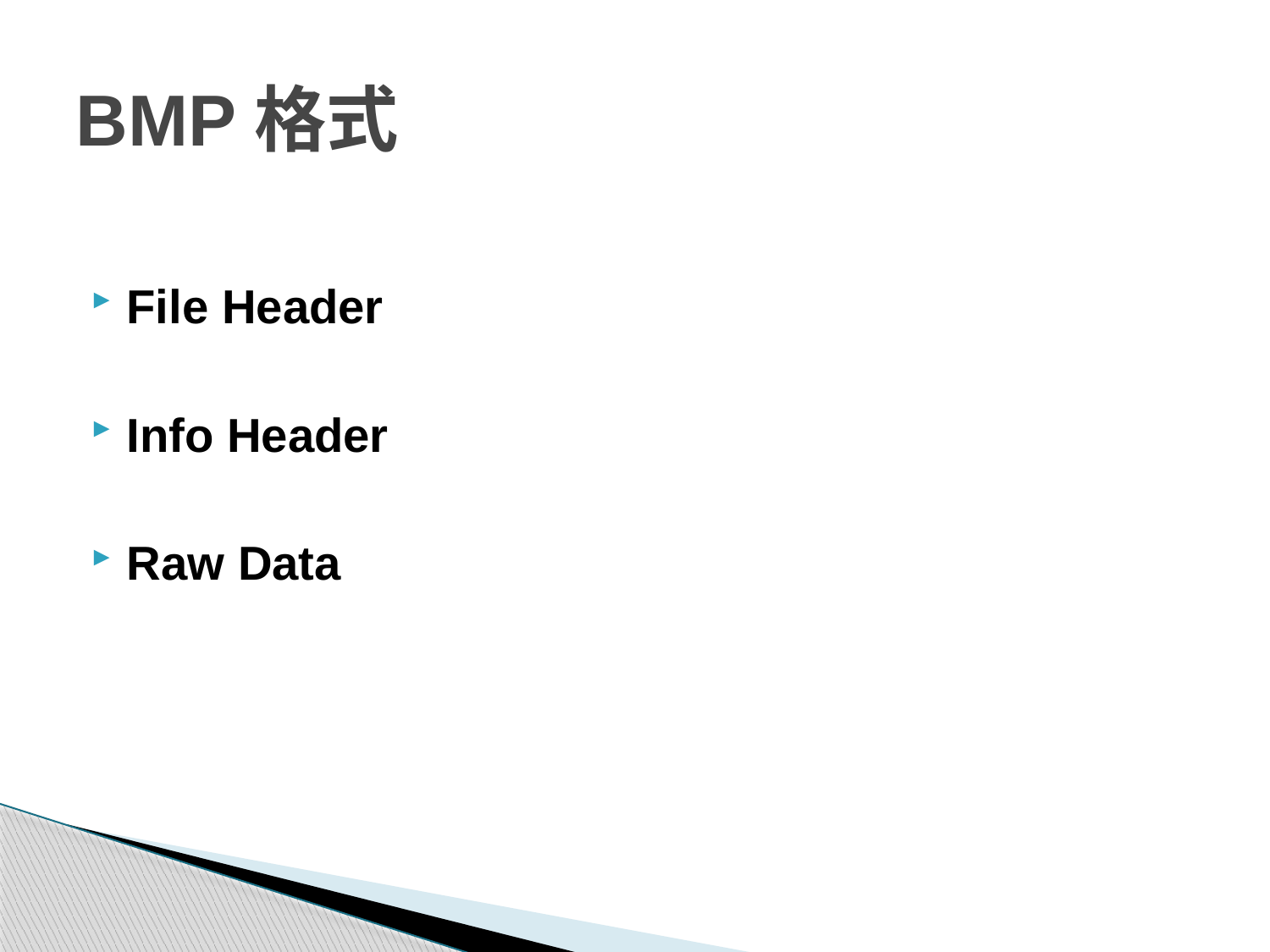

# BMP格式

File Header

Info Header

Raw Data